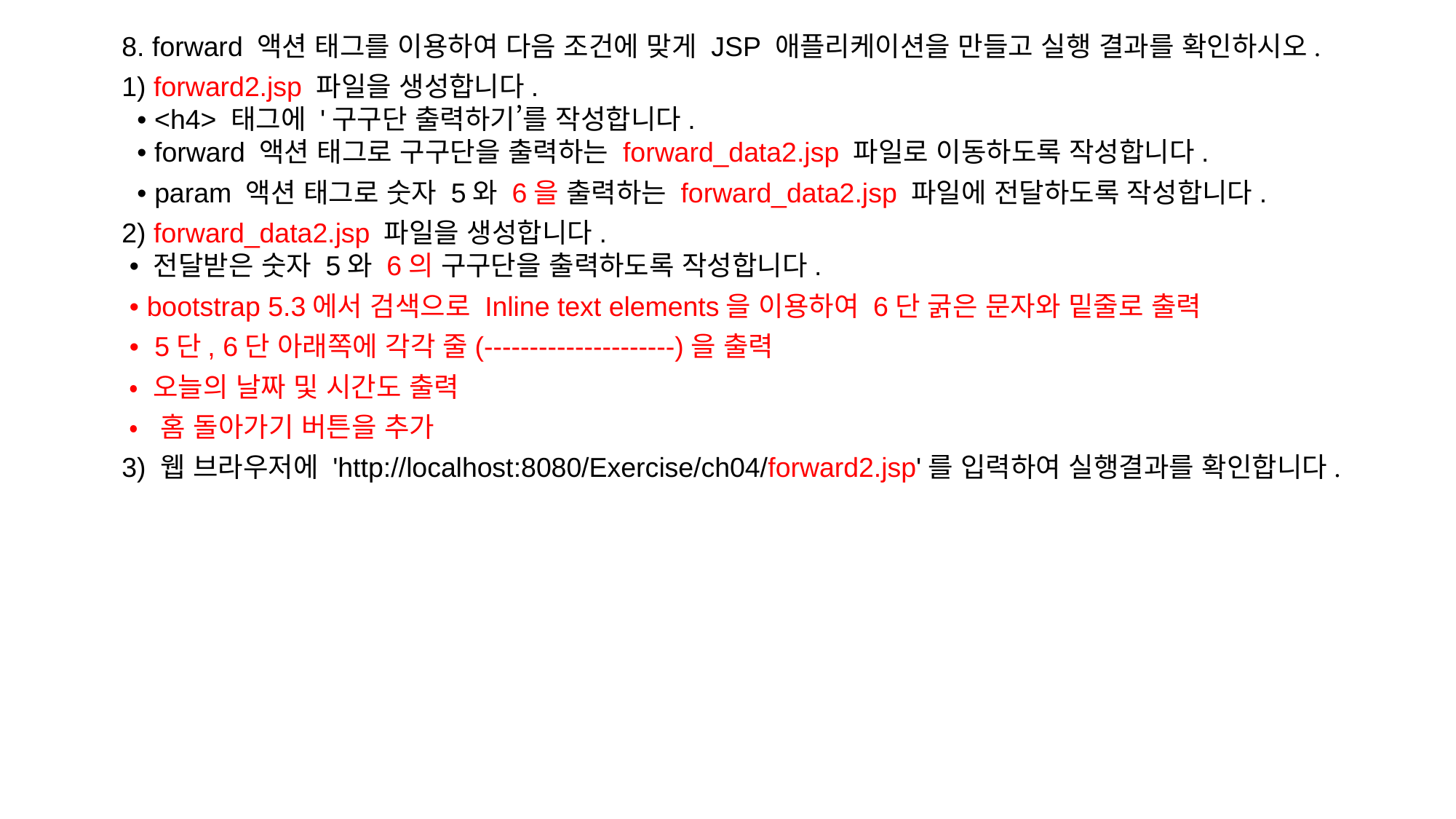

8. forward 액션 태그를 이용하여 다음 조건에 맞게 JSP 애플리케이션을 만들고 실행 결과를 확인하시오.
1) forward2.jsp 파일을 생성합니다.
  • <h4> 태그에 '구구단 출력하기’를 작성합니다.
  • forward 액션 태그로 구구단을 출력하는 forward_data2.jsp 파일로 이동하도록 작성합니다.
  • param 액션 태그로 숫자 5와 6을 출력하는 forward_data2.jsp 파일에 전달하도록 작성합니다.
2) forward_data2.jsp 파일을 생성합니다.
 • 전달받은 숫자 5와 6의 구구단을 출력하도록 작성합니다.
 • bootstrap 5.3에서 검색으로 Inline text elements을 이용하여 6단 굵은 문자와 밑줄로 출력
 •  5단, 6단 아래쪽에 각각 줄(---------------------)을 출력
 • 오늘의 날짜 및 시간도 출력
 •  홈 돌아가기 버튼을 추가
3) 웹 브라우저에 'http://localhost:8080/Exercise/ch04/forward2.jsp'를 입력하여 실행결과를 확인합니다.